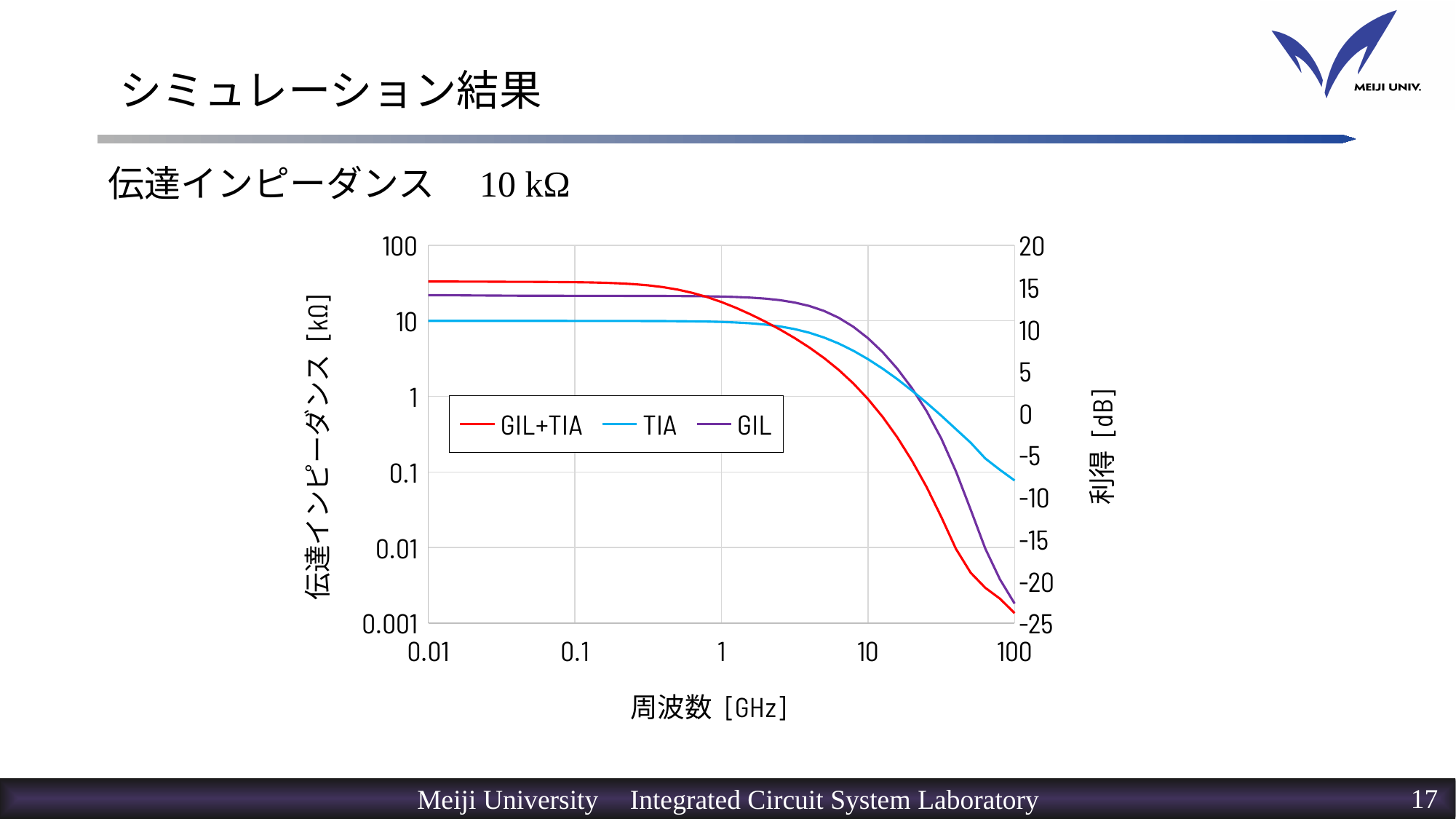

# シミュレーション結果
伝達インピーダンス　10 kΩ

### Chart

| Category |  |  |  |
|---|---|---|---|